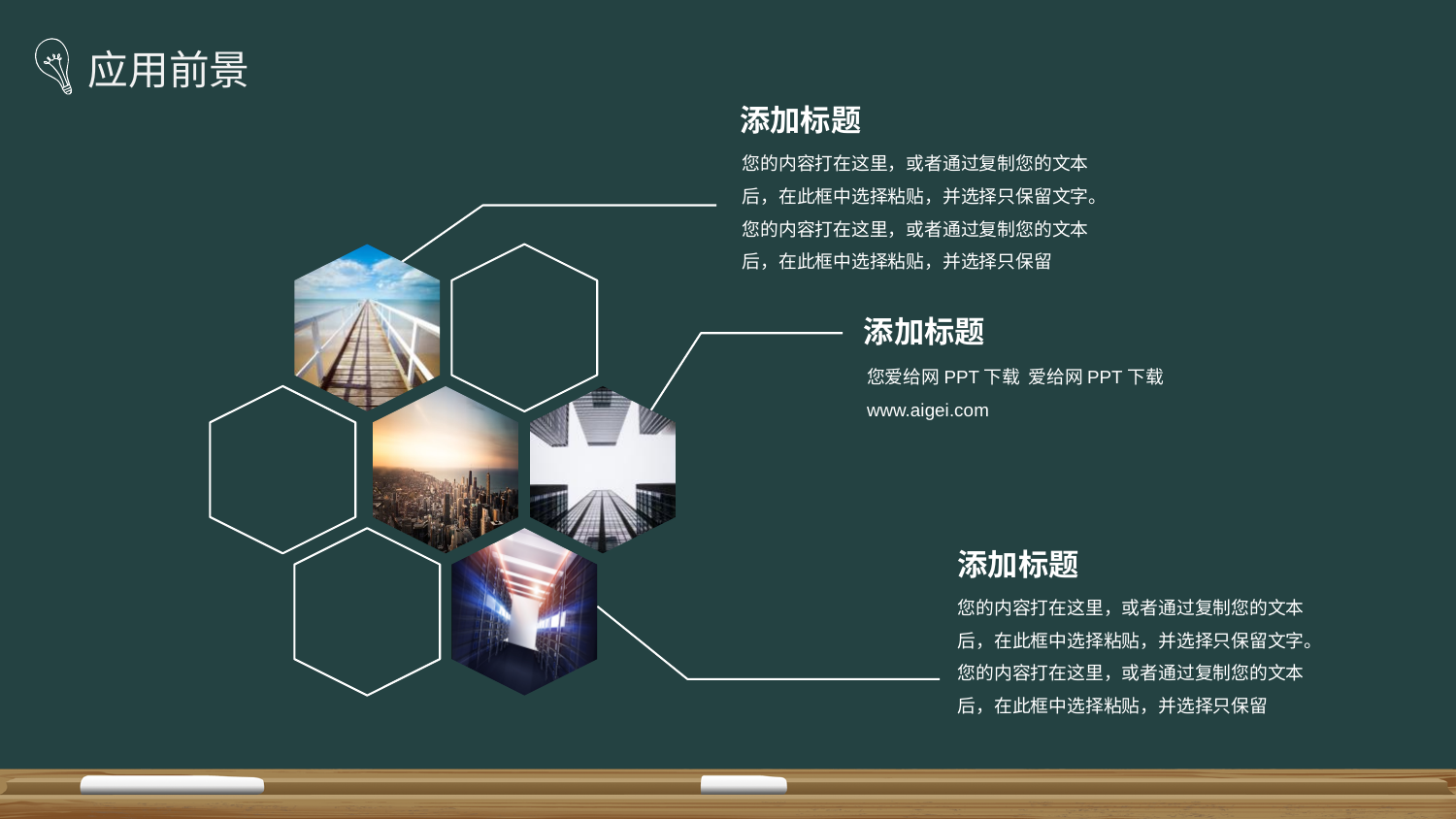

应用前景
添加标题
您的内容打在这里，或者通过复制您的文本后，在此框中选择粘贴，并选择只保留文字。您的内容打在这里，或者通过复制您的文本后，在此框中选择粘贴，并选择只保留

添加标题
您爱给网PPT下载  爱给网PPT下载
www.aigei.com

添加标题
您的内容打在这里，或者通过复制您的文本后，在此框中选择粘贴，并选择只保留文字。您的内容打在这里，或者通过复制您的文本后，在此框中选择粘贴，并选择只保留